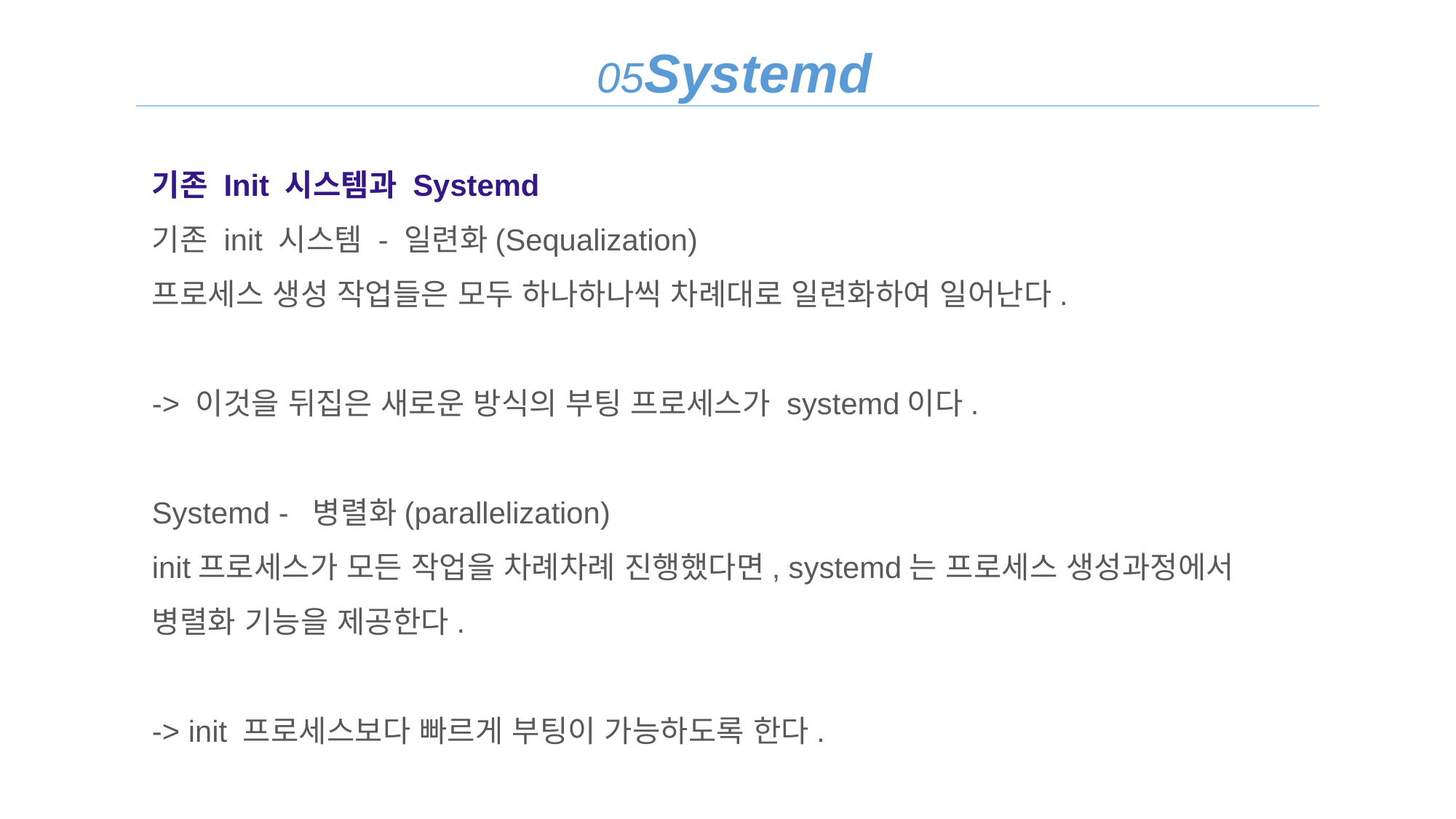

05Systemd
기존 Init 시스템과 Systemd
기존 init 시스템 - 일련화(Sequalization)
프로세스 생성 작업들은 모두 하나하나씩 차례대로 일련화하여 일어난다.

-> 이것을 뒤집은 새로운 방식의 부팅 프로세스가 systemd이다.

Systemd -  병렬화(parallelization)
init프로세스가 모든 작업을 차례차례 진행했다면, systemd는 프로세스 생성과정에서 병렬화 기능을 제공한다.

-> init 프로세스보다 빠르게 부팅이 가능하도록 한다.